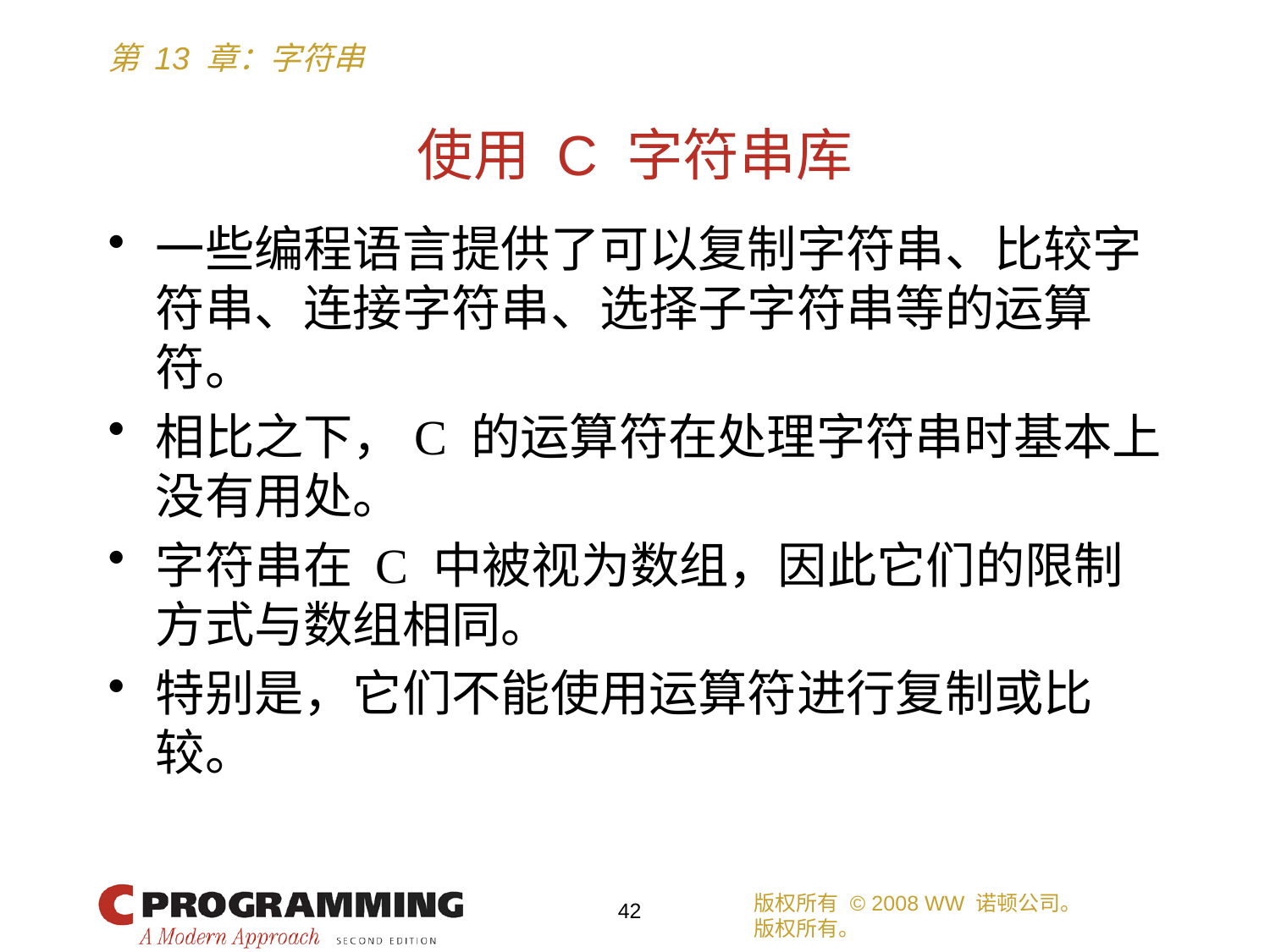

# 使用 C 字符串库
一些编程语言提供了可以复制字符串、比较字符串、连接字符串、选择子字符串等的运算符。
相比之下，C 的运算符在处理字符串时基本上没有用处。
字符串在 C 中被视为数组，因此它们的限制方式与数组相同。
特别是，它们不能使用运算符进行复制或比较。
版权所有 © 2008 WW 诺顿公司。
版权所有。
42